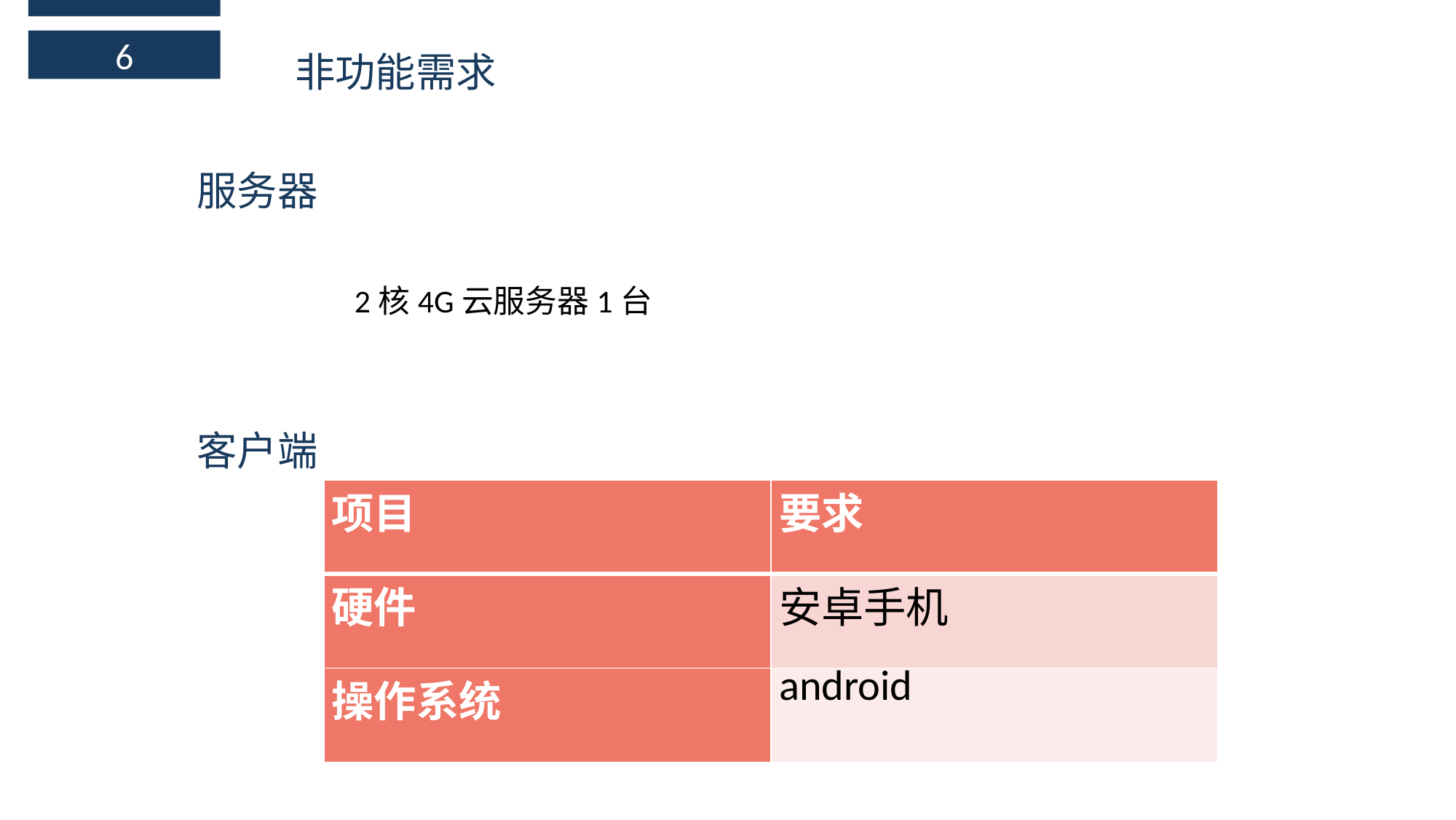

6
非功能需求
服务器
2核4G云服务器1台

客户端
| 项目 | 要求 |
| --- | --- |
| 硬件 | 安卓手机 |
| 操作系统 | android |